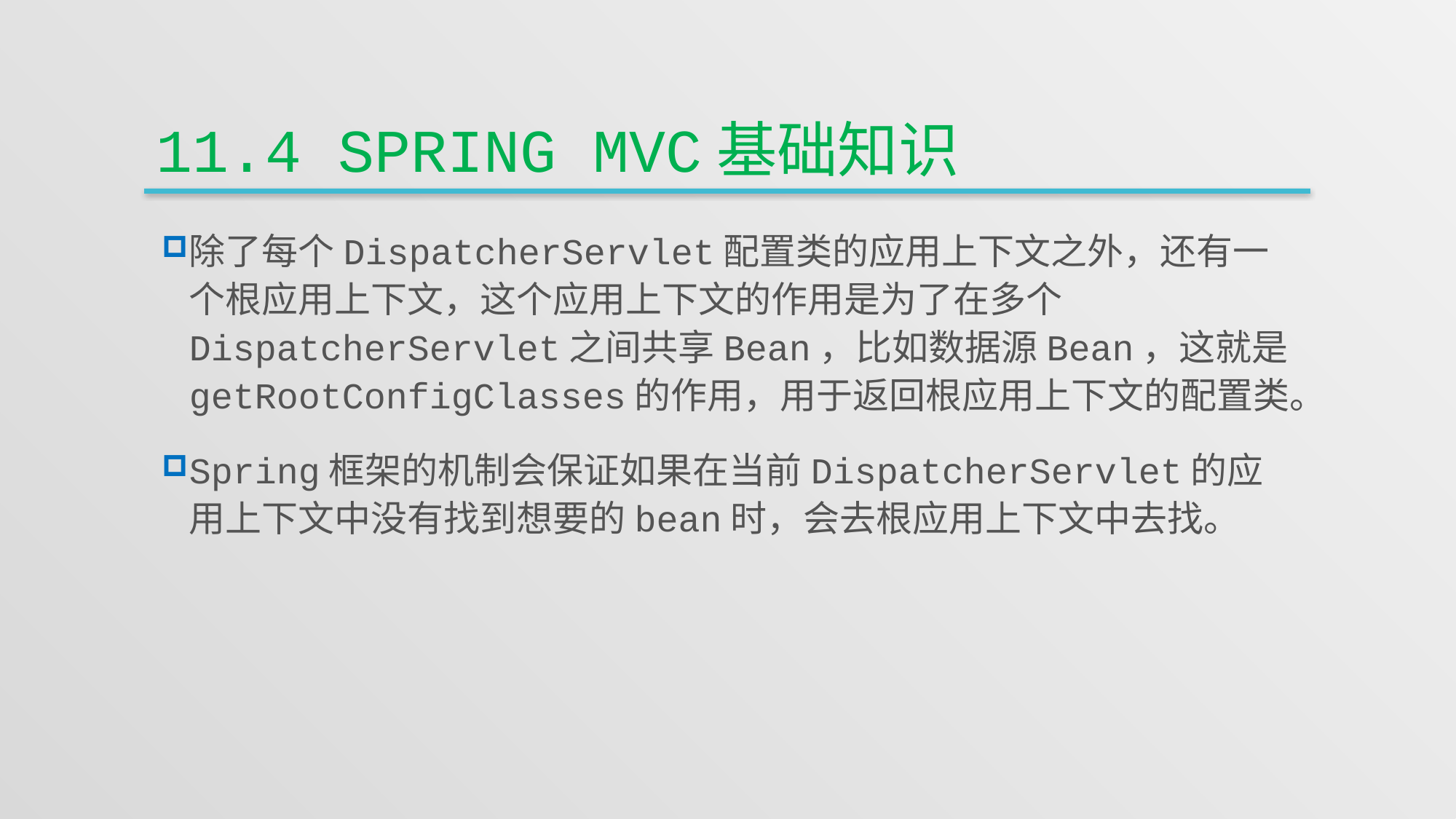

# 11.4 Spring MVC基础知识
除了每个DispatcherServlet配置类的应用上下文之外，还有一个根应用上下文，这个应用上下文的作用是为了在多个 DispatcherServlet之间共享Bean，比如数据源Bean，这就是getRootConfigClasses的作用，用于返回根应用上下文的配置类。
Spring框架的机制会保证如果在当前DispatcherServlet的应用上下文中没有找到想要的bean时，会去根应用上下文中去找。